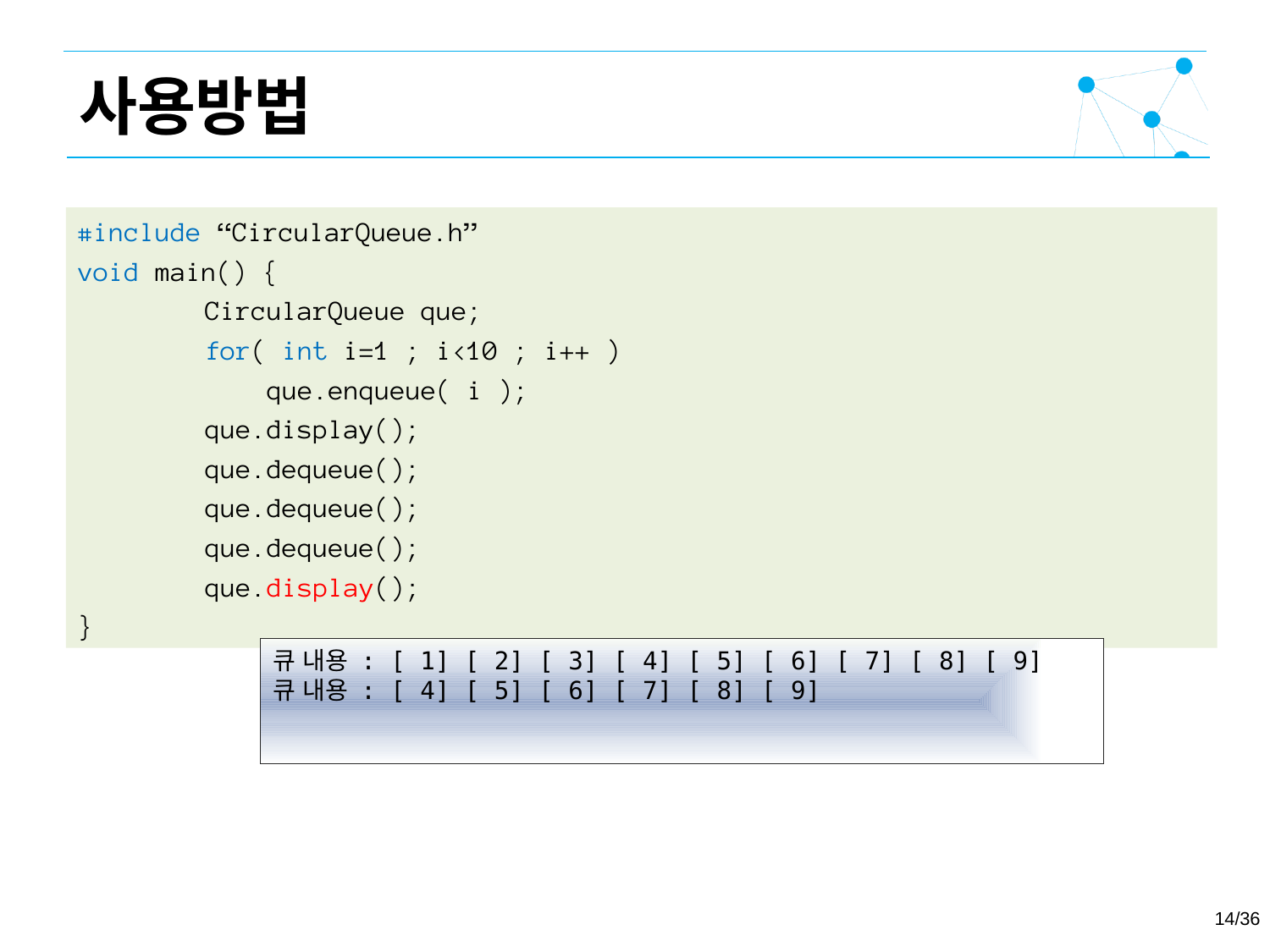

사용방법
#include “CircularQueue.h”
void main() {
	CircularQueue que;
	for( int i=1 ; i<10 ; i++ )
	    que.enqueue( i );
	que.display();
	que.dequeue();
	que.dequeue();
	que.dequeue();
	que.display();
}
큐 내용 : [ 1] [ 2] [ 3] [ 4] [ 5] [ 6] [ 7] [ 8] [ 9]
큐 내용 : [ 4] [ 5] [ 6] [ 7] [ 8] [ 9]